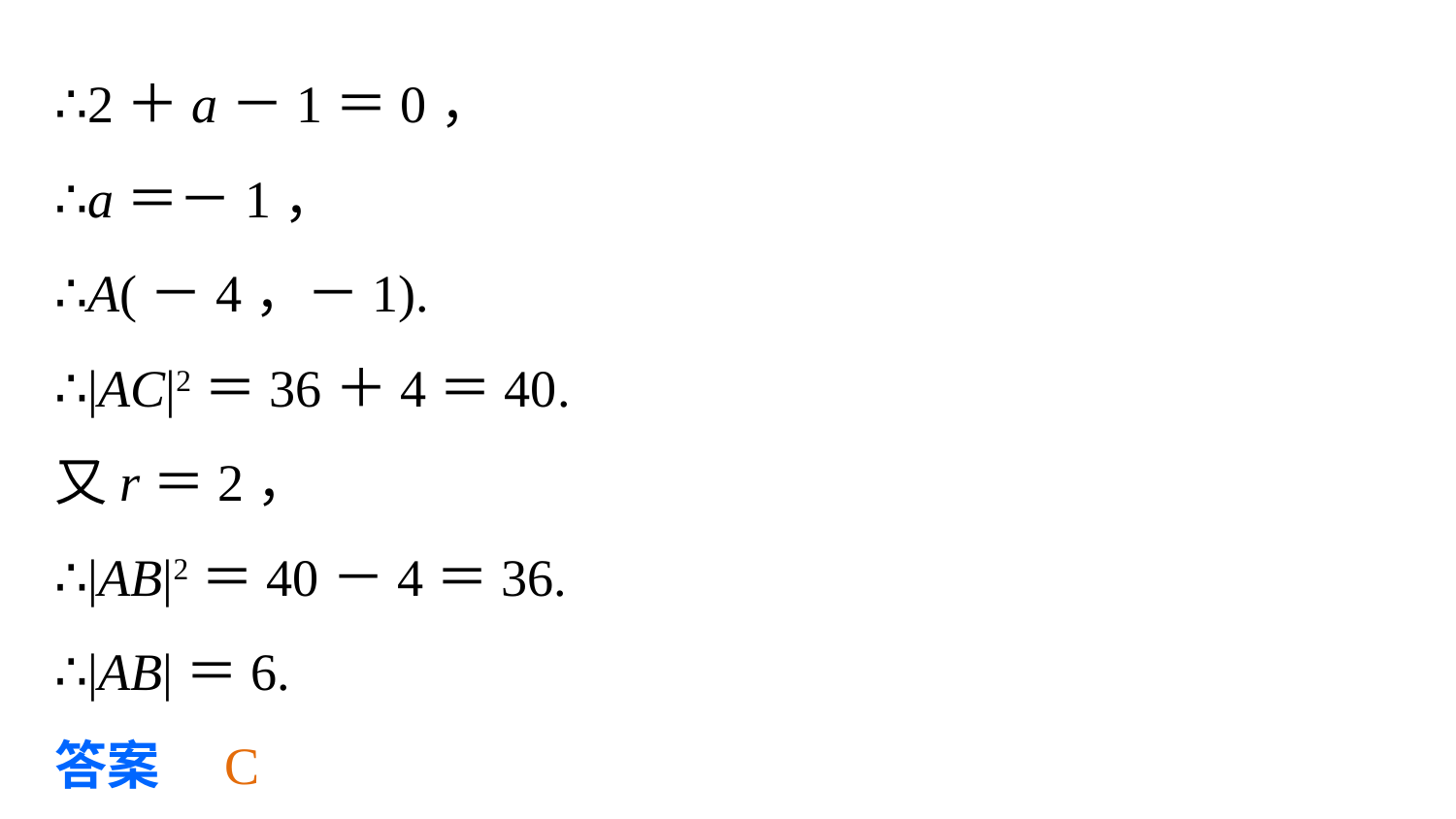

∴2＋a－1＝0，
∴a＝－1，
∴A(－4，－1).
∴|AC|2＝36＋4＝40.
又r＝2，
∴|AB|2＝40－4＝36.
∴|AB|＝6.
答案　C